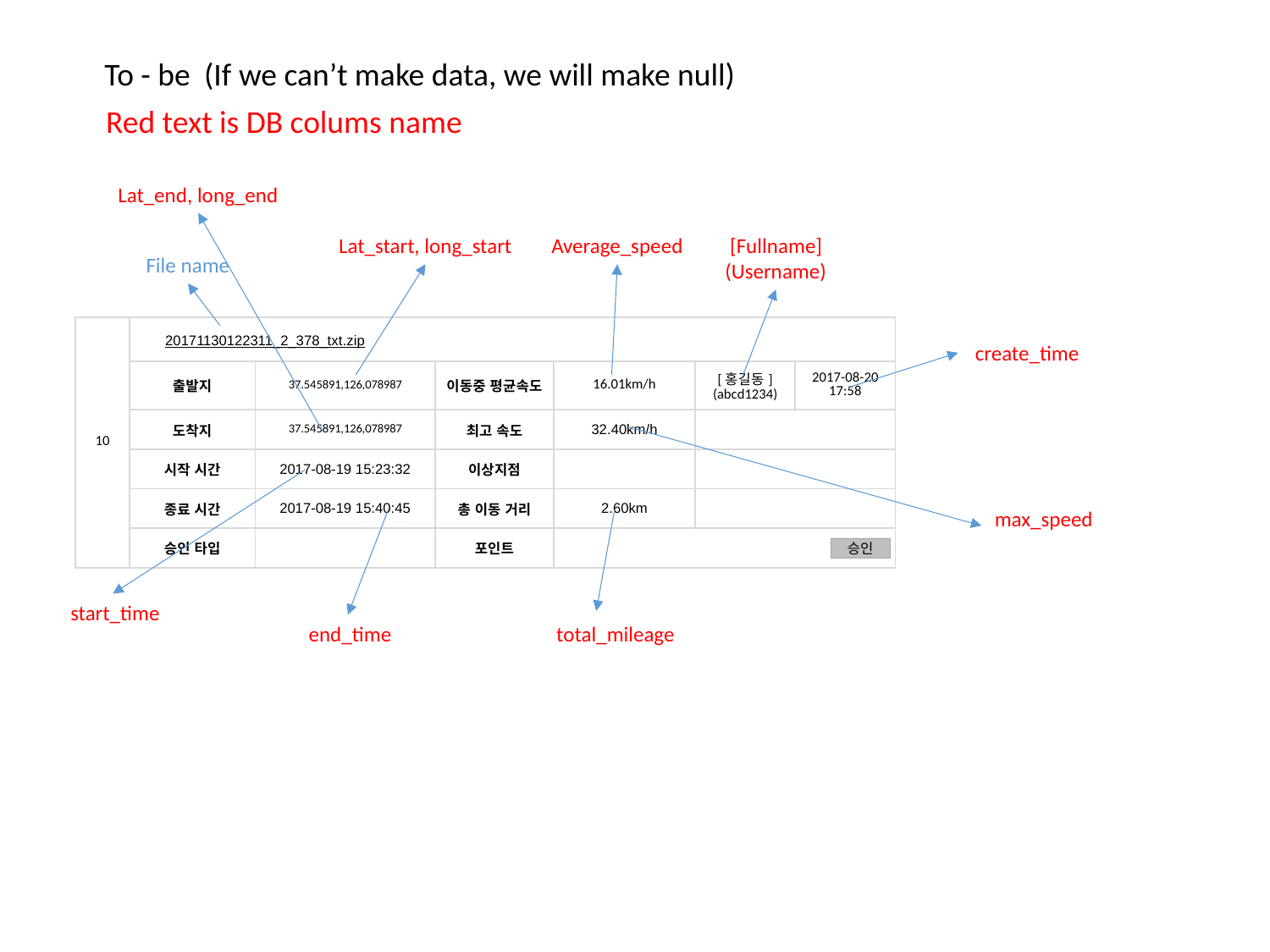

To - be
(If we can’t make data, we will make null)
Red text is DB colums name
Lat_end, long_end
Lat_start, long_start
Average_speed
 [Fullname]
(Username)
File name
| 10 |  |  |  |  |  |  |
| --- | --- | --- | --- | --- | --- | --- |
|  | 출발지 | 37.545891,126,078987 | 이동중 평균속도 | 16.01km/h | [홍길동] (abcd1234) | 2017-08-20 17:58 |
|  | 도착지 | 37.545891,126,078987 | 최고 속도 | 32.40km/h |  |  |
|  | 시작 시간 | 2017-08-19 15:23:32 | 이상지점 |  |  |  |
|  | 종료 시간 | 2017-08-19 15:40:45 | 총 이동 거리 | 2.60km |  |  |
|  | 승인 타입 |  | 포인트 |  |  |  |
20171130122311_2_378_txt.zip
 create_time
max_speed
승인
 start_time
 end_time
 total_mileage